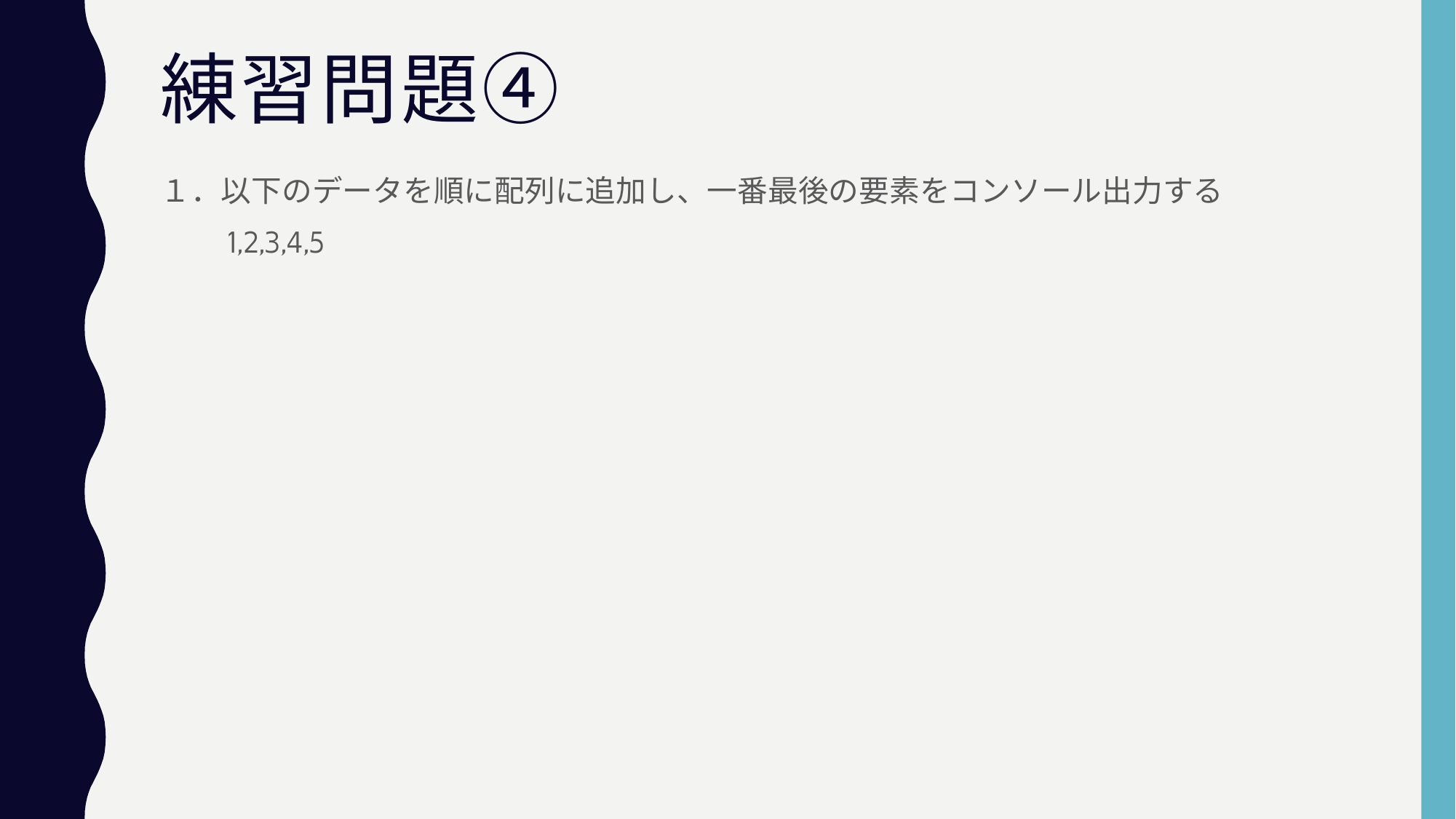

# 練習問題④
１．以下のデータを順に配列に追加し、一番最後の要素をコンソール出力する
　　1,2,3,4,5